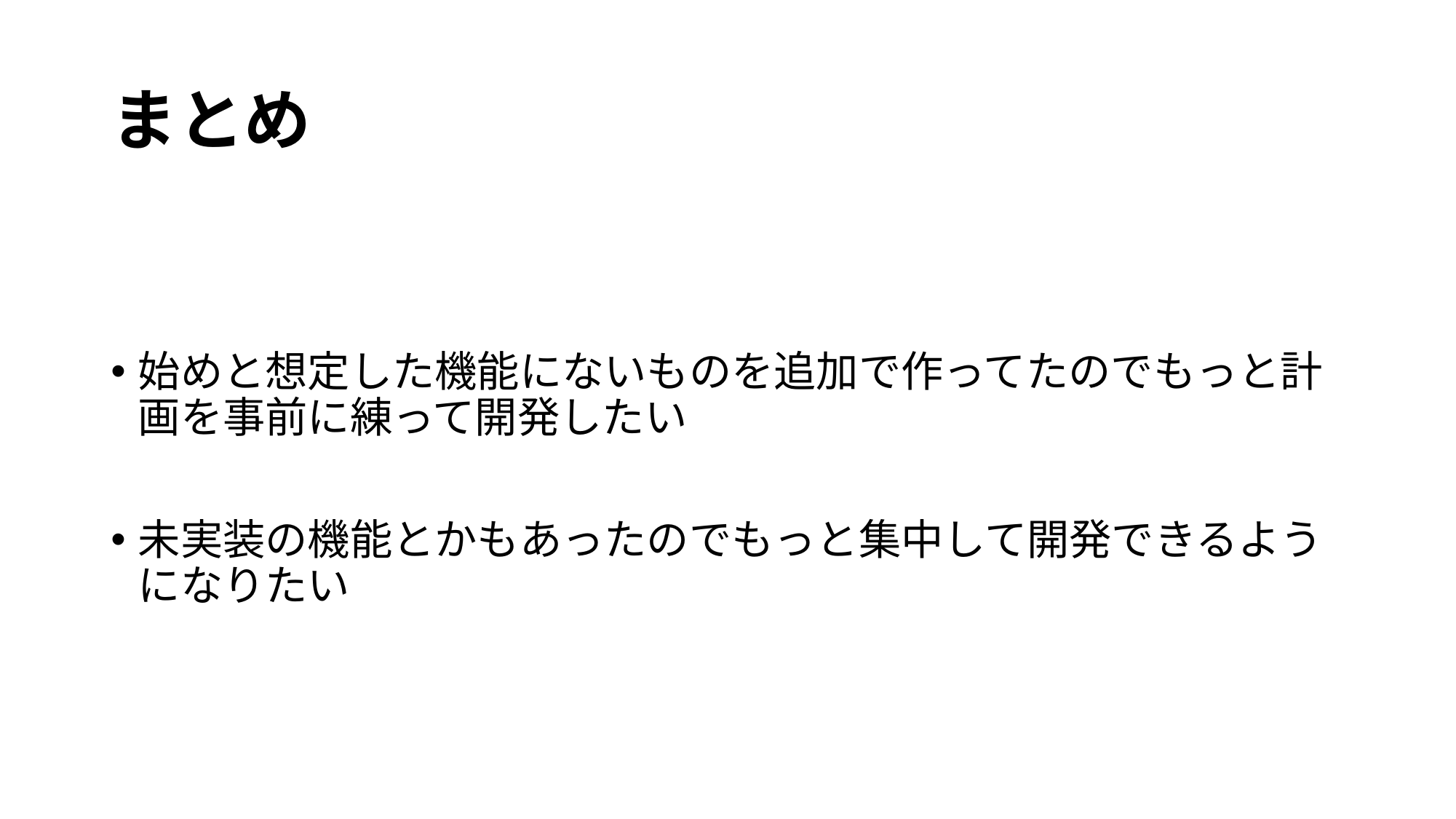

# まとめ
始めと想定した機能にないものを追加で作ってたのでもっと計画を事前に練って開発したい

未実装の機能とかもあったのでもっと集中して開発できるようになりたい